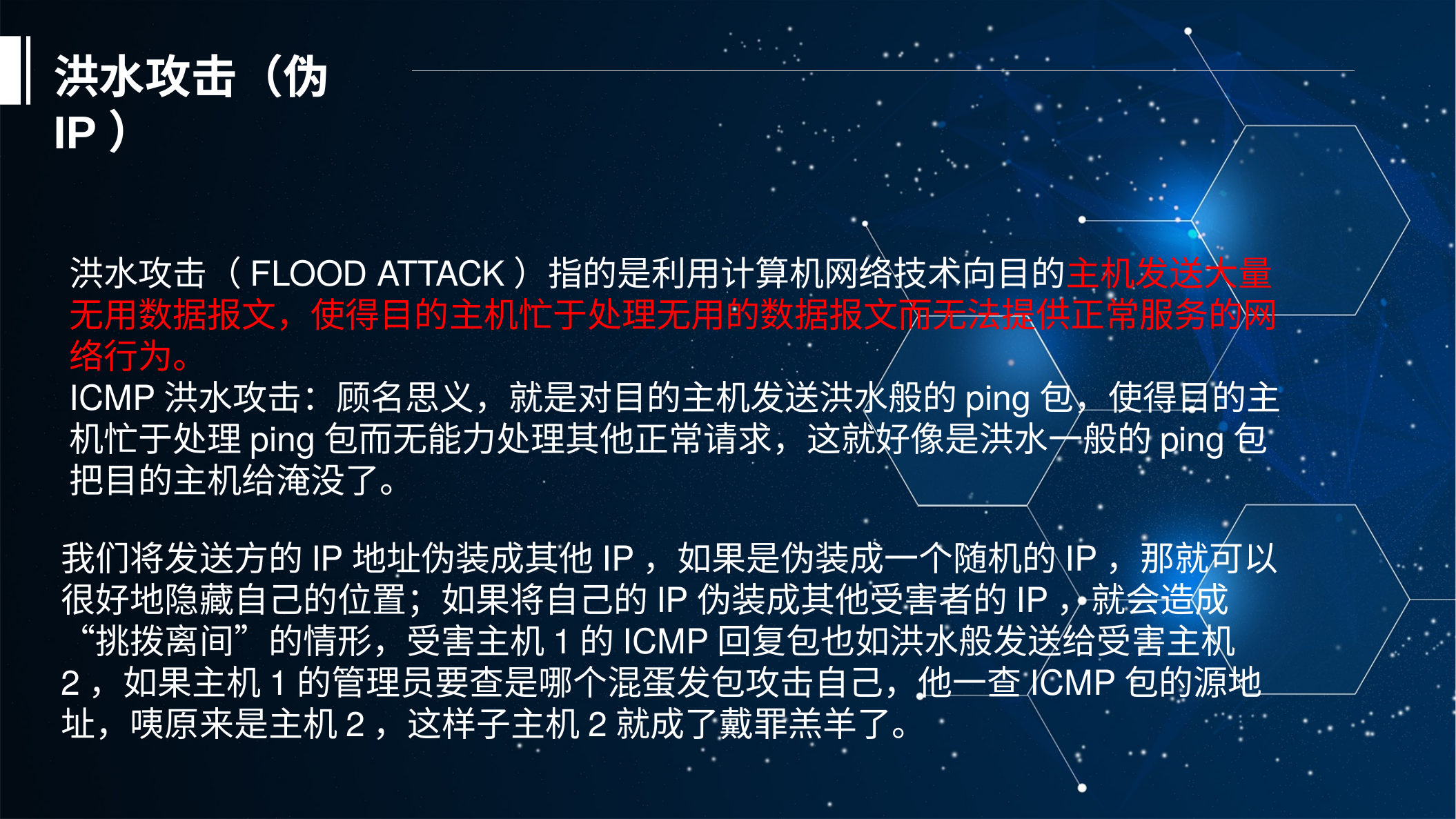

洪水攻击（伪IP）
洪水攻击（FLOOD ATTACK）指的是利用计算机网络技术向目的主机发送大量无用数据报文，使得目的主机忙于处理无用的数据报文而无法提供正常服务的网络行为。
ICMP洪水攻击：顾名思义，就是对目的主机发送洪水般的ping包，使得目的主机忙于处理ping包而无能力处理其他正常请求，这就好像是洪水一般的ping包把目的主机给淹没了。

我们将发送方的IP地址伪装成其他IP，如果是伪装成一个随机的IP，那就可以很好地隐藏自己的位置；如果将自己的IP伪装成其他受害者的IP，就会造成“挑拨离间”的情形，受害主机1的ICMP回复包也如洪水般发送给受害主机2，如果主机1的管理员要查是哪个混蛋发包攻击自己，他一查ICMP包的源地址，咦原来是主机2，这样子主机2就成了戴罪羔羊了。